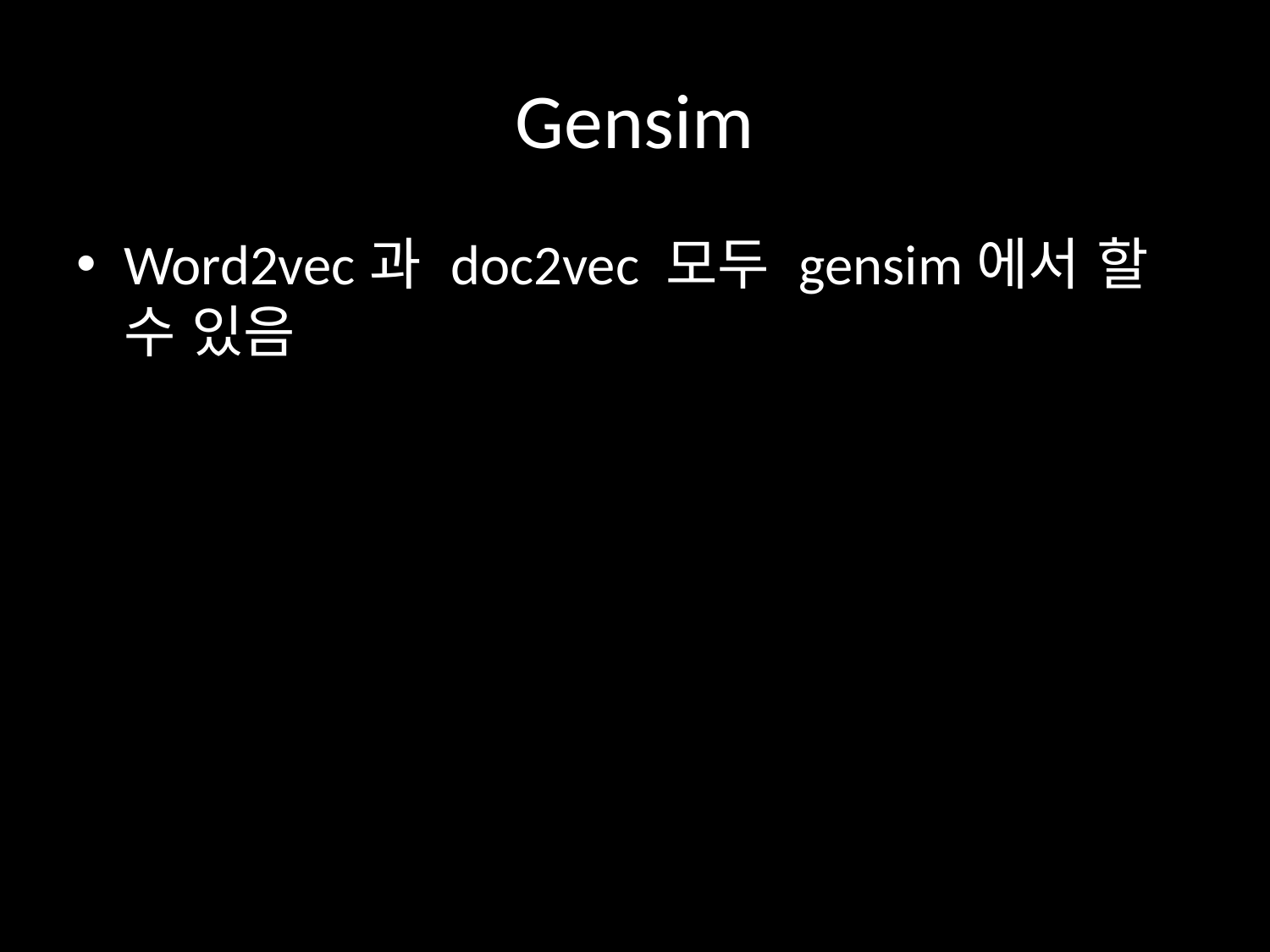

# Gensim
Word2vec과 doc2vec 모두 gensim에서 할 수 있음